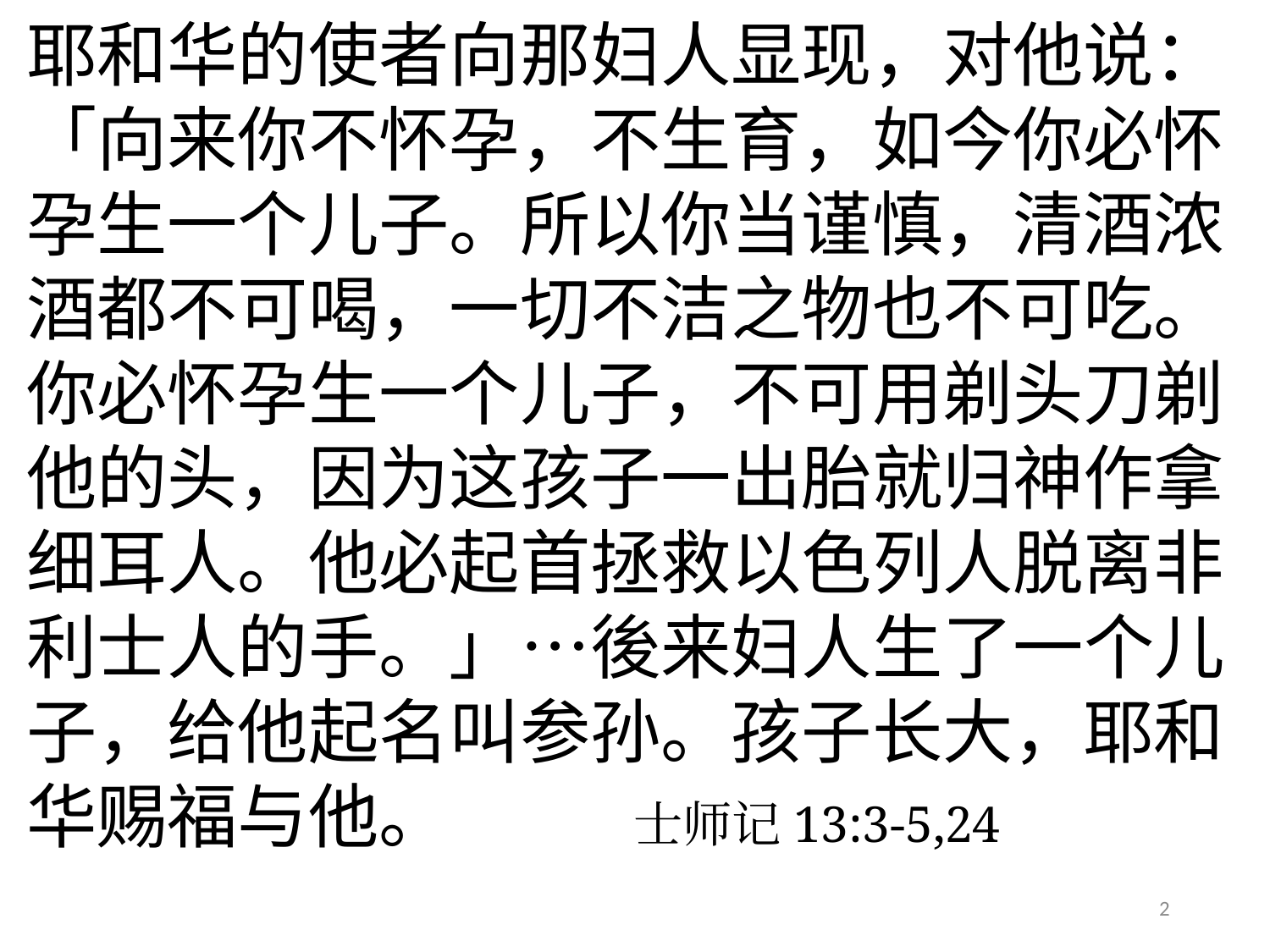

耶和华的使者向那妇人显现，对他说：「向来你不怀孕，不生育，如今你必怀孕生一个儿子。所以你当谨慎，清酒浓酒都不可喝，一切不洁之物也不可吃。你必怀孕生一个儿子，不可用剃头刀剃他的头，因为这孩子一出胎就归神作拿细耳人。他必起首拯救以色列人脱离非利士人的手。」…後来妇人生了一个儿子，给他起名叫参孙。孩子长大，耶和华赐福与他。             士师记13:3-5,24
2